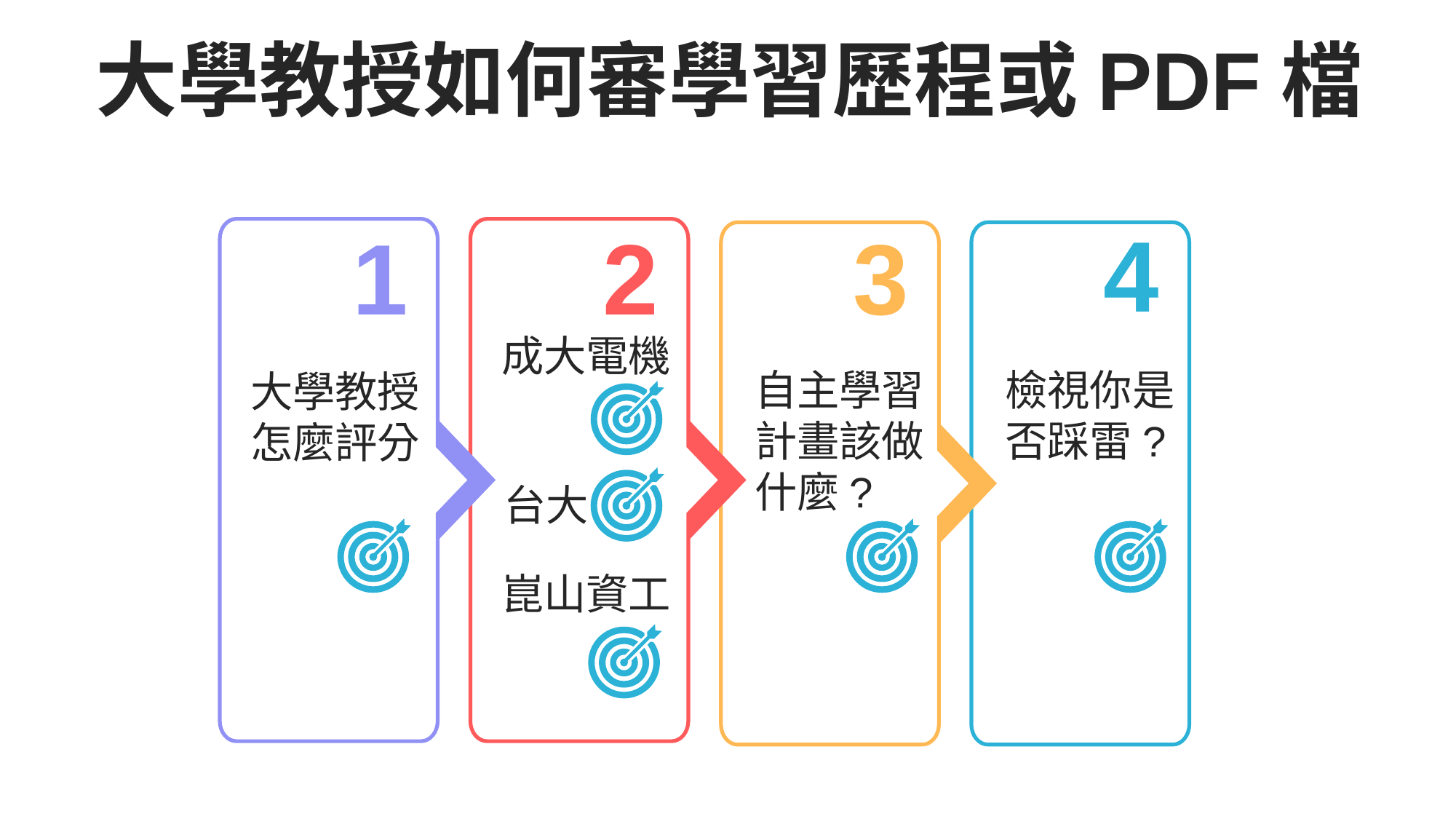

大學教授如何審學習歷程或PDF檔
4
1
2
3

成大電機
自主學習計畫該做什麼?
檢視你是否踩雷?
大學教授怎麼評分

台大

崑山資工